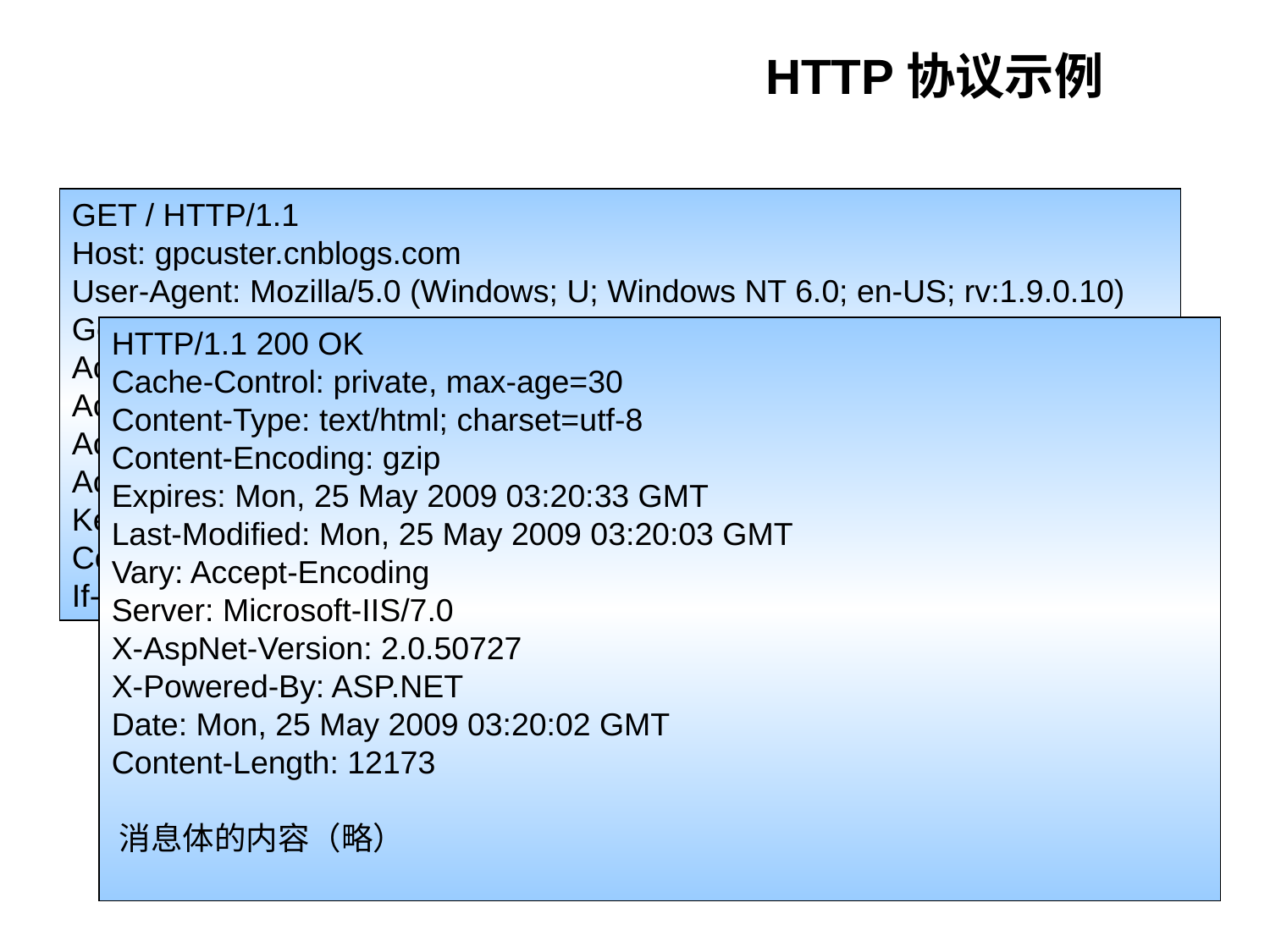

# HTTP协议示例
GET / HTTP/1.1
Host: gpcuster.cnblogs.com
User-Agent: Mozilla/5.0 (Windows; U; Windows NT 6.0; en-US; rv:1.9.0.10) Gecko/2009042316 Firefox/3.0.10
Accept: text/html,application/xhtml+xml,application/xml;q=0.9,*/*;q=0.8
Accept-Language: en-us,en;q=0.5
Accept-Encoding: gzip,deflate
Accept-Charset: ISO-8859-1,utf-8;q=0.7,*;q=0.7
Keep-Alive: 300
Connection: keep-alive
If-Modified-Since: Mon, 25 May 2009 03:19:18 GMT
HTTP/1.1 200 OK
Cache-Control: private, max-age=30
Content-Type: text/html; charset=utf-8
Content-Encoding: gzip
Expires: Mon, 25 May 2009 03:20:33 GMT
Last-Modified: Mon, 25 May 2009 03:20:03 GMT
Vary: Accept-Encoding
Server: Microsoft-IIS/7.0
X-AspNet-Version: 2.0.50727
X-Powered-By: ASP.NET
Date: Mon, 25 May 2009 03:20:02 GMT
Content-Length: 12173

­消息体的内容（略）